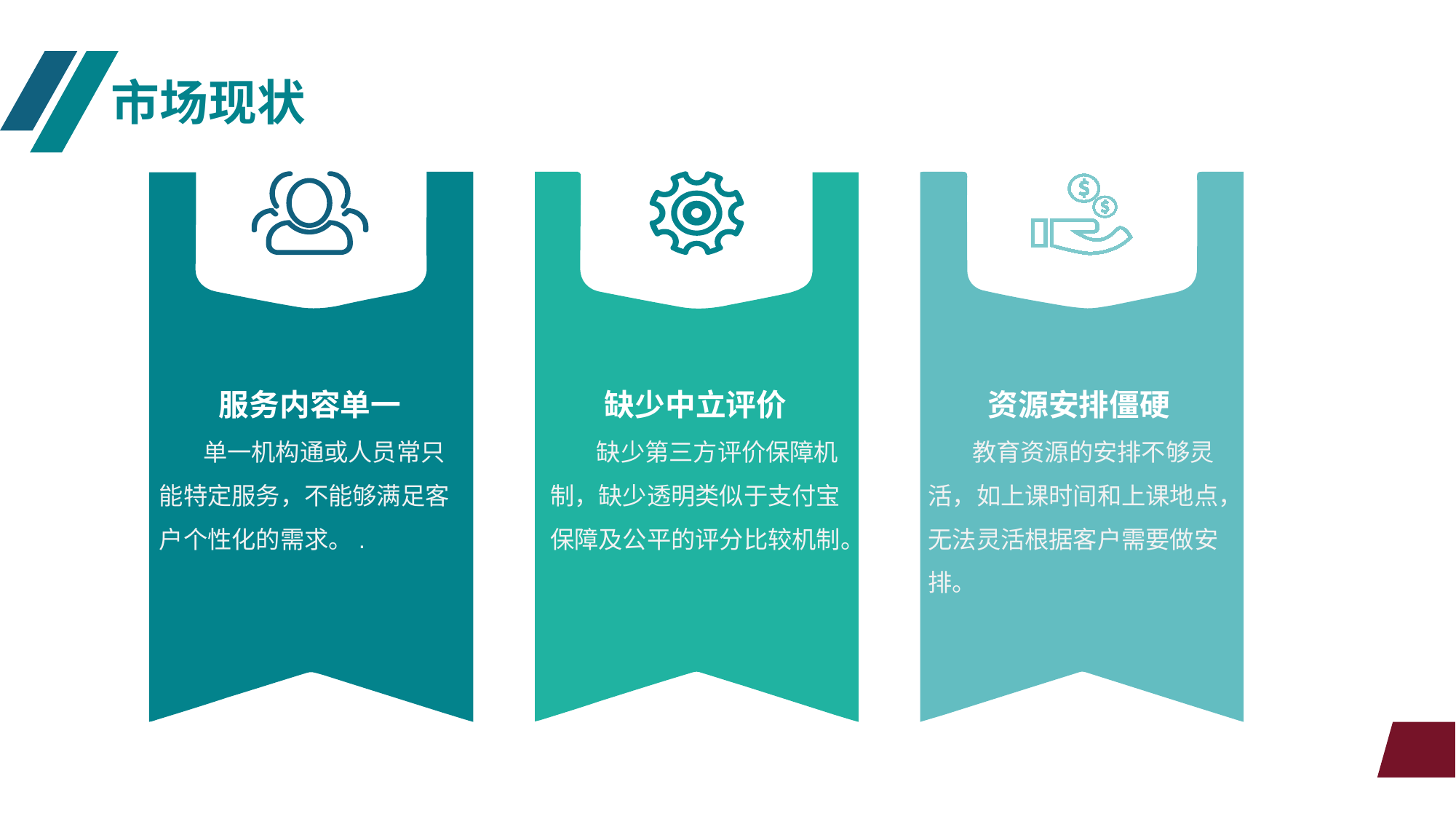

市场现状

服务内容单一
       单一机构通或人员常只能特定服务，不能够满足客户个性化的需求。.
缺少中立评价
       缺少第三方评价保障机制，缺少透明类似于支付宝保障及公平的评分比较机制。
资源安排僵硬
       教育资源的安排不够灵活，如上课时间和上课地点，无法灵活根据客户需要做安排。
EXAMPLE
Lorem ipsum dolor sit amet, conse ctetuer adipi scing elit.

4